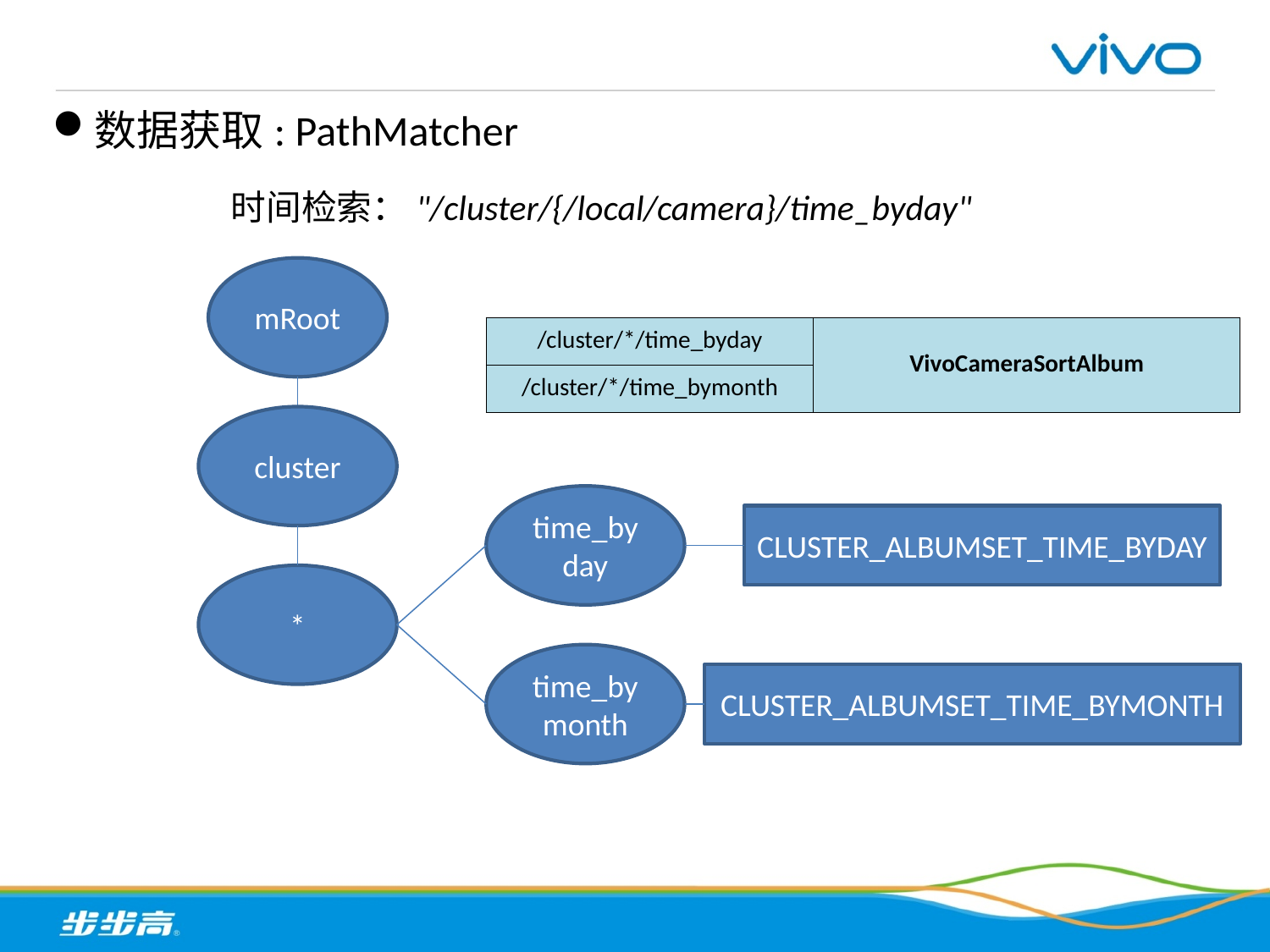

# 数据获取: PathMatcher
时间检索："/cluster/{/local/camera}/time_byday"
mRoot
| /cluster/\*/time\_byday | VivoCameraSortAlbum |
| --- | --- |
| /cluster/\*/time\_bymonth |  |
cluster
time_byday
CLUSTER_ALBUMSET_TIME_BYDAY
*
time_bymonth
CLUSTER_ALBUMSET_TIME_BYMONTH